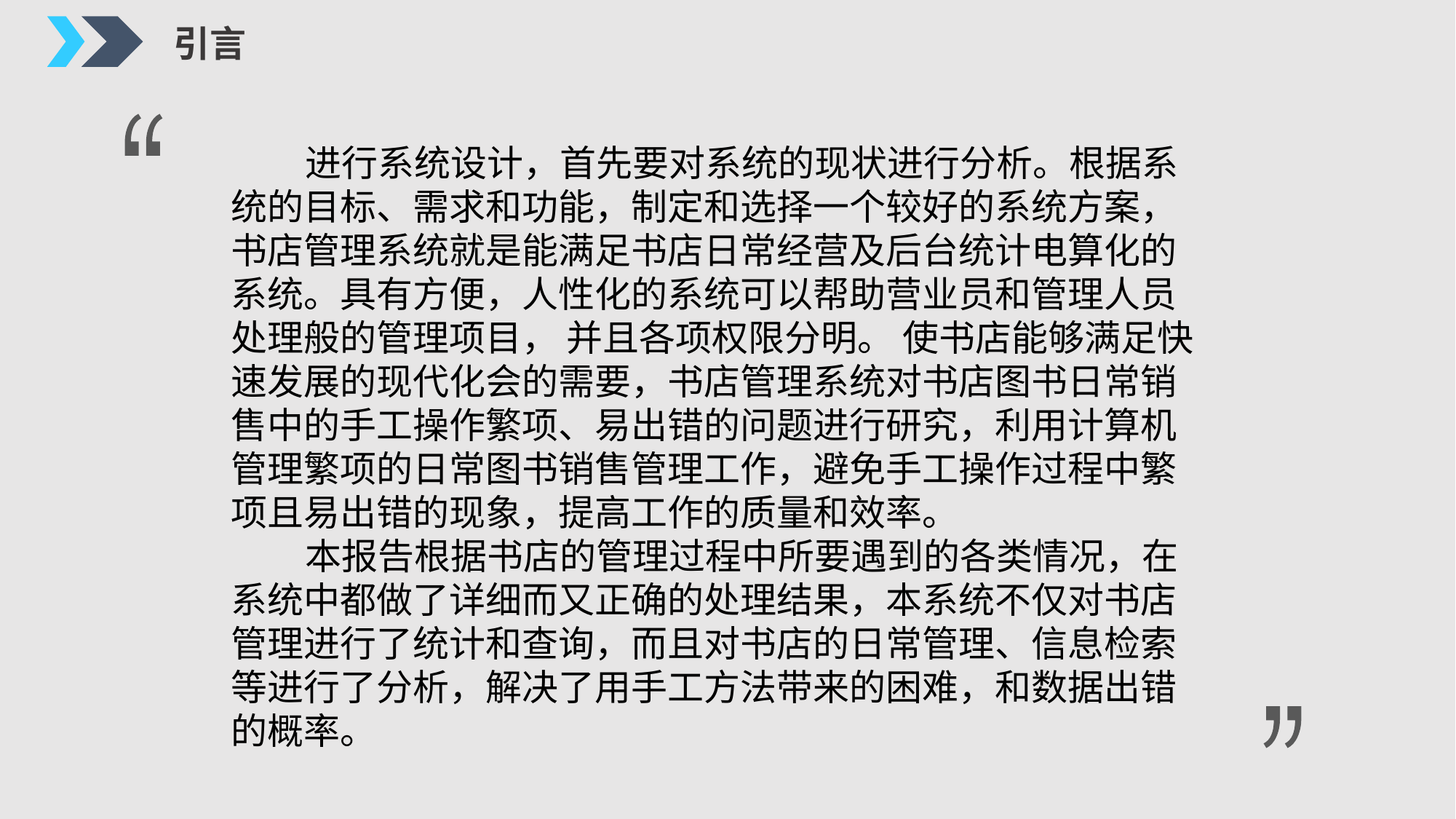

引言

        进行系统设计，首先要对系统的现状进行分析。根据系统的目标、需求和功能，制定和选择一个较好的系统方案，书店管理系统就是能满足书店日常经营及后台统计电算化的系统。具有方便，人性化的系统可以帮助营业员和管理人员处理般的管理项目， 并且各项权限分明。 使书店能够满足快速发展的现代化会的需要，书店管理系统对书店图书日常销售中的手工操作繁项、易出错的问题进行研究，利用计算机管理繁项的日常图书销售管理工作，避免手工操作过程中繁项且易出错的现象，提高工作的质量和效率。
        本报告根据书店的管理过程中所要遇到的各类情况，在系统中都做了详细而又正确的处理结果，本系统不仅对书店管理进行了统计和查询，而且对书店的日常管理、信息检索等进行了分析，解决了用手工方法带来的困难，和数据出错的概率。